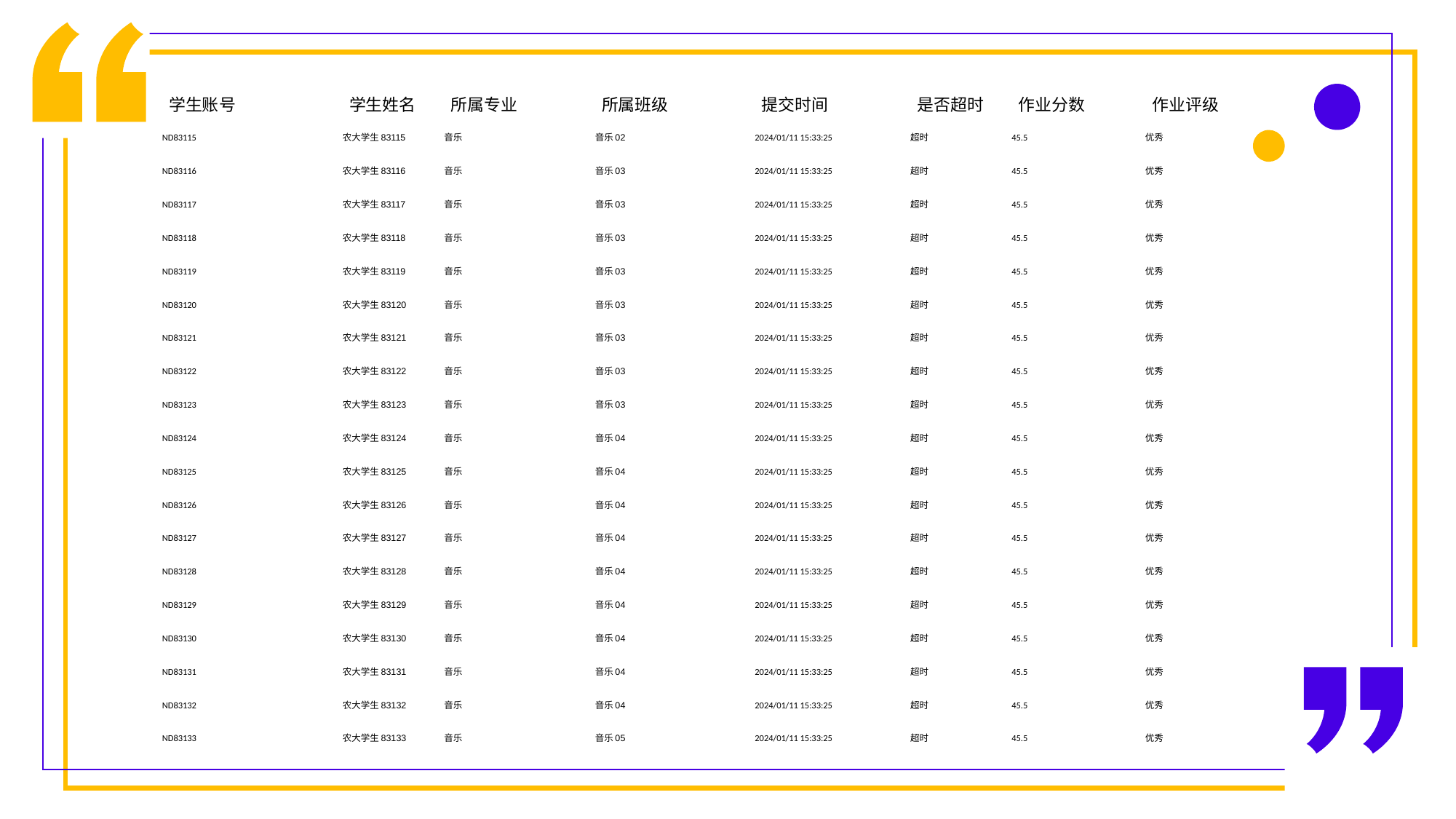

| 学生账号 | 学生姓名 | 所属专业 | 所属班级 | 提交时间 | 是否超时 | 作业分数 | 作业评级 |
| --- | --- | --- | --- | --- | --- | --- | --- |
| ND83115 | 农大学生83115 | 音乐 | 音乐02 | 2024/01/11 15:33:25 | 超时 | 45.5 | 优秀 |
| ND83116 | 农大学生83116 | 音乐 | 音乐03 | 2024/01/11 15:33:25 | 超时 | 45.5 | 优秀 |
| ND83117 | 农大学生83117 | 音乐 | 音乐03 | 2024/01/11 15:33:25 | 超时 | 45.5 | 优秀 |
| ND83118 | 农大学生83118 | 音乐 | 音乐03 | 2024/01/11 15:33:25 | 超时 | 45.5 | 优秀 |
| ND83119 | 农大学生83119 | 音乐 | 音乐03 | 2024/01/11 15:33:25 | 超时 | 45.5 | 优秀 |
| ND83120 | 农大学生83120 | 音乐 | 音乐03 | 2024/01/11 15:33:25 | 超时 | 45.5 | 优秀 |
| ND83121 | 农大学生83121 | 音乐 | 音乐03 | 2024/01/11 15:33:25 | 超时 | 45.5 | 优秀 |
| ND83122 | 农大学生83122 | 音乐 | 音乐03 | 2024/01/11 15:33:25 | 超时 | 45.5 | 优秀 |
| ND83123 | 农大学生83123 | 音乐 | 音乐03 | 2024/01/11 15:33:25 | 超时 | 45.5 | 优秀 |
| ND83124 | 农大学生83124 | 音乐 | 音乐04 | 2024/01/11 15:33:25 | 超时 | 45.5 | 优秀 |
| ND83125 | 农大学生83125 | 音乐 | 音乐04 | 2024/01/11 15:33:25 | 超时 | 45.5 | 优秀 |
| ND83126 | 农大学生83126 | 音乐 | 音乐04 | 2024/01/11 15:33:25 | 超时 | 45.5 | 优秀 |
| ND83127 | 农大学生83127 | 音乐 | 音乐04 | 2024/01/11 15:33:25 | 超时 | 45.5 | 优秀 |
| ND83128 | 农大学生83128 | 音乐 | 音乐04 | 2024/01/11 15:33:25 | 超时 | 45.5 | 优秀 |
| ND83129 | 农大学生83129 | 音乐 | 音乐04 | 2024/01/11 15:33:25 | 超时 | 45.5 | 优秀 |
| ND83130 | 农大学生83130 | 音乐 | 音乐04 | 2024/01/11 15:33:25 | 超时 | 45.5 | 优秀 |
| ND83131 | 农大学生83131 | 音乐 | 音乐04 | 2024/01/11 15:33:25 | 超时 | 45.5 | 优秀 |
| ND83132 | 农大学生83132 | 音乐 | 音乐04 | 2024/01/11 15:33:25 | 超时 | 45.5 | 优秀 |
| ND83133 | 农大学生83133 | 音乐 | 音乐05 | 2024/01/11 15:33:25 | 超时 | 45.5 | 优秀 |